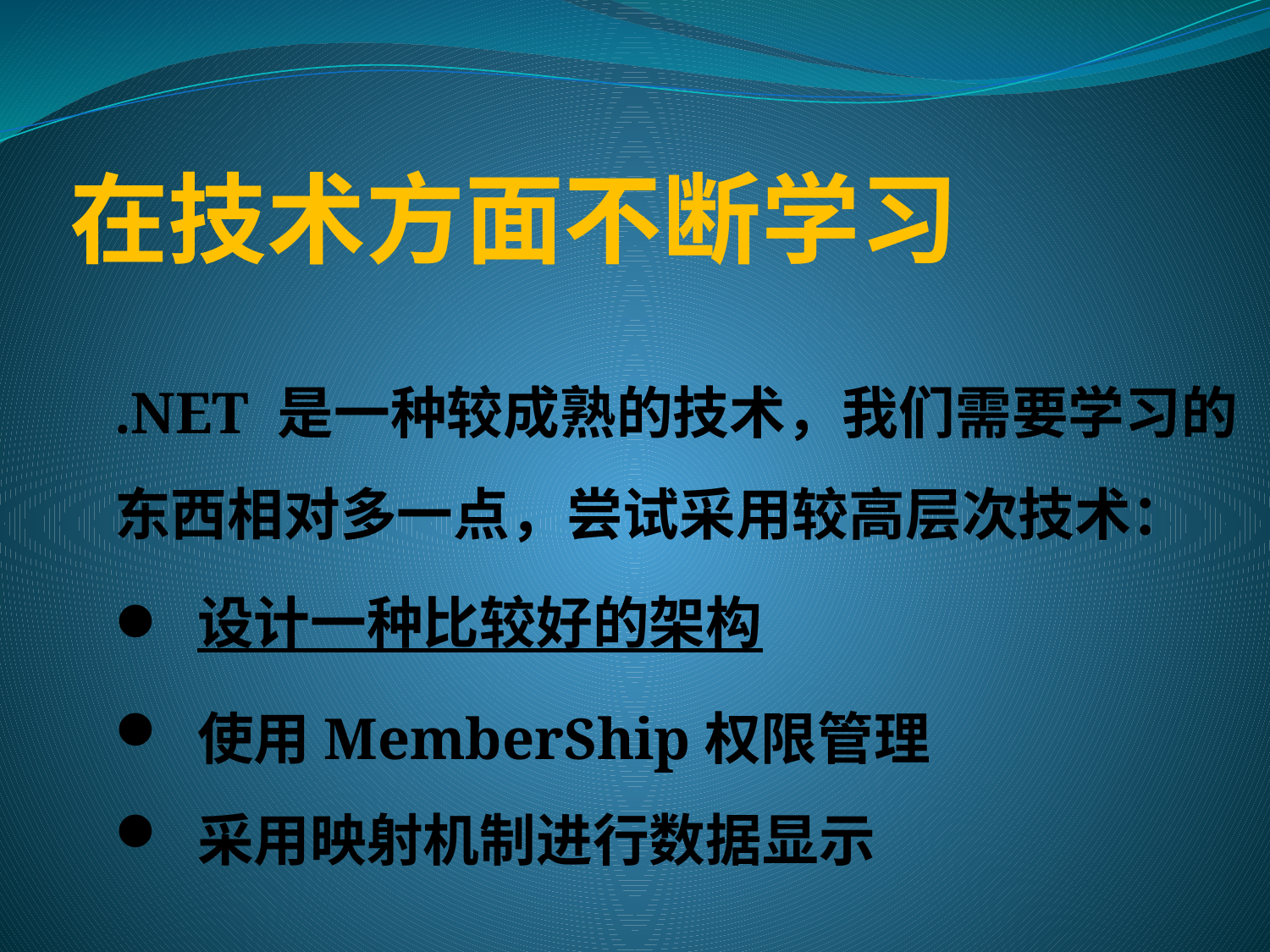

# 在技术方面不断学习
.NET 是一种较成熟的技术，我们需要学习的
东西相对多一点，尝试采用较高层次技术：
 设计一种比较好的架构
 使用MemberShip权限管理
 采用映射机制进行数据显示